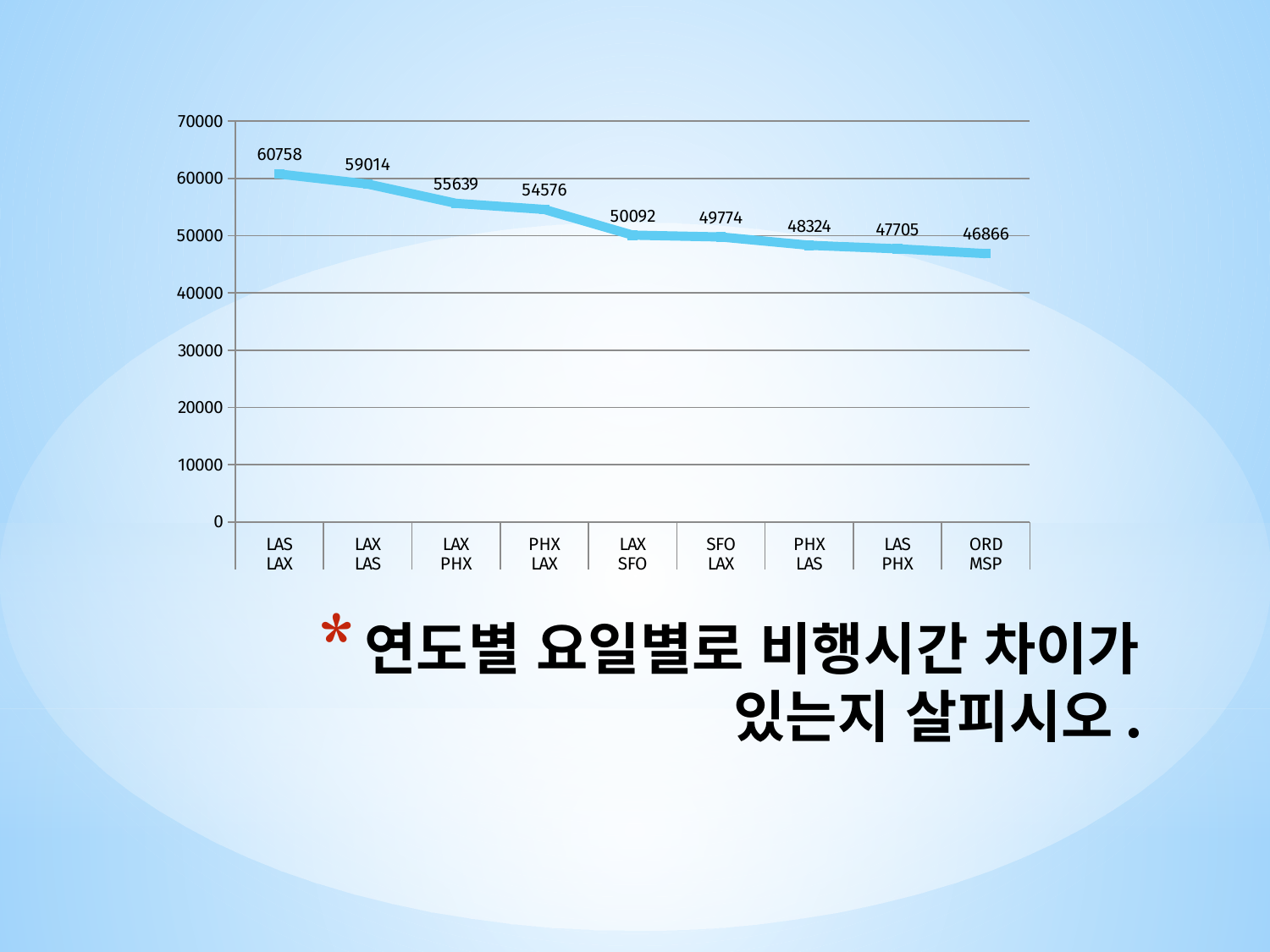

### Chart

| Category |  |
|---|---|
| LAS | 60758.0 |
| LAX | 59014.0 |
| LAX | 55639.0 |
| PHX | 54576.0 |
| LAX | 50092.0 |
| SFO | 49774.0 |
| PHX | 48324.0 |
| LAS | 47705.0 |
| ORD | 46866.0 |
# 연도별 요일별로 비행시간 차이가 있는지 살피시오.